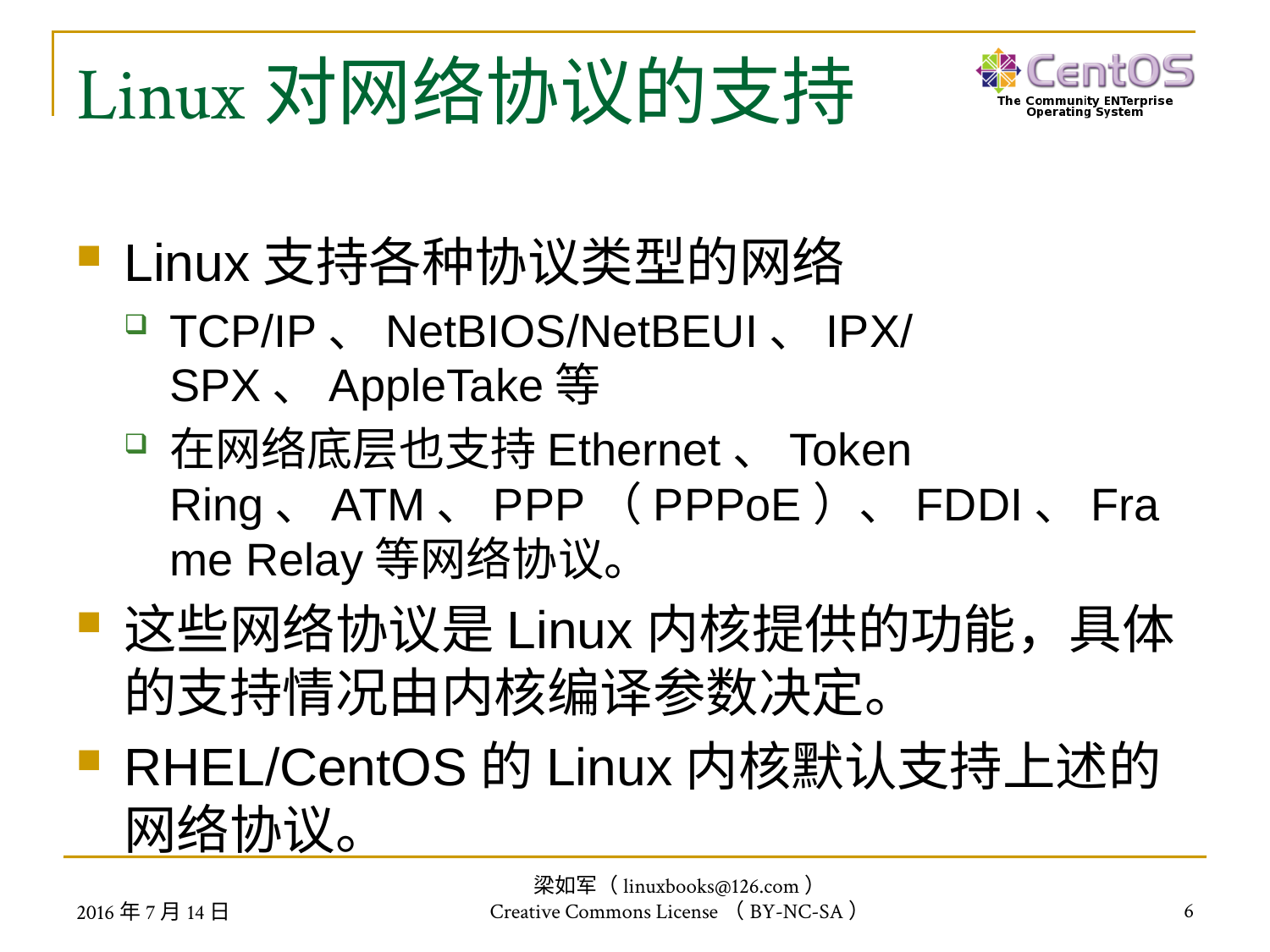

# Linux对网络协议的支持
Linux支持各种协议类型的网络
TCP/IP、NetBIOS/NetBEUI、IPX/SPX、AppleTake等
在网络底层也支持Ethernet、Token Ring、ATM、PPP（PPPoE）、FDDI、Frame Relay等网络协议。
这些网络协议是Linux内核提供的功能，具体的支持情况由内核编译参数决定。
RHEL/CentOS的Linux内核默认支持上述的网络协议。
梁如军（linuxbooks@126.com）
Creative Commons License（BY-NC-SA）
2016年7月14日
6